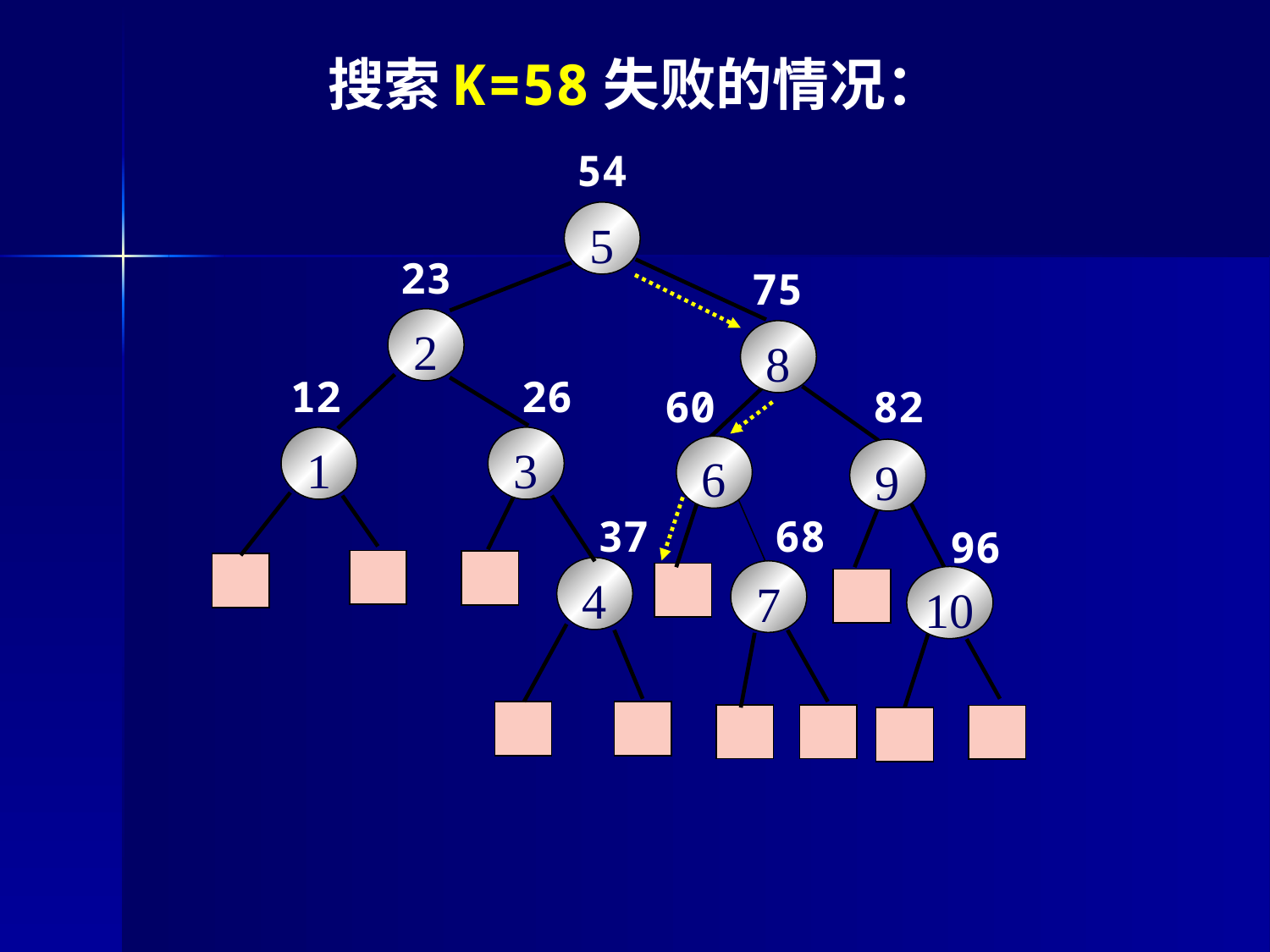

搜索K=58失败的情况：
54
5

23
75

2

8

12
26
60
82

1

3

6

9

37
68

96

4

7

10